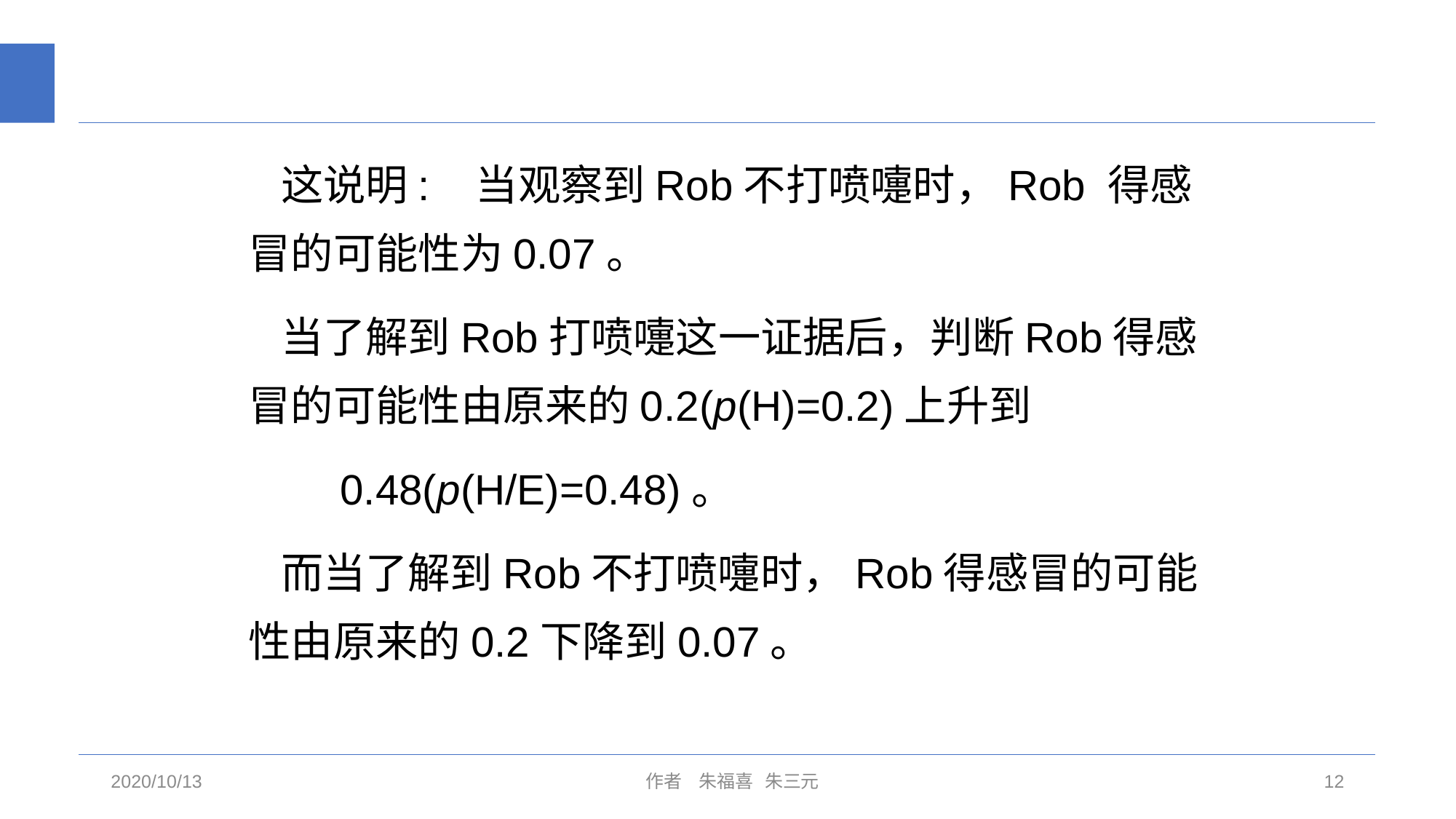

这说明:   当观察到Rob不打喷嚏时，Rob 得感冒的可能性为0.07。
当了解到Rob打喷嚏这一证据后，判断Rob得感冒的可能性由原来的0.2(p(H)=0.2)上升到
     0.48(p(H/E)=0.48)。
而当了解到Rob不打喷嚏时，Rob得感冒的可能性由原来的0.2下降到0.07。
2020/10/13
 作者   朱福喜  朱三元
12